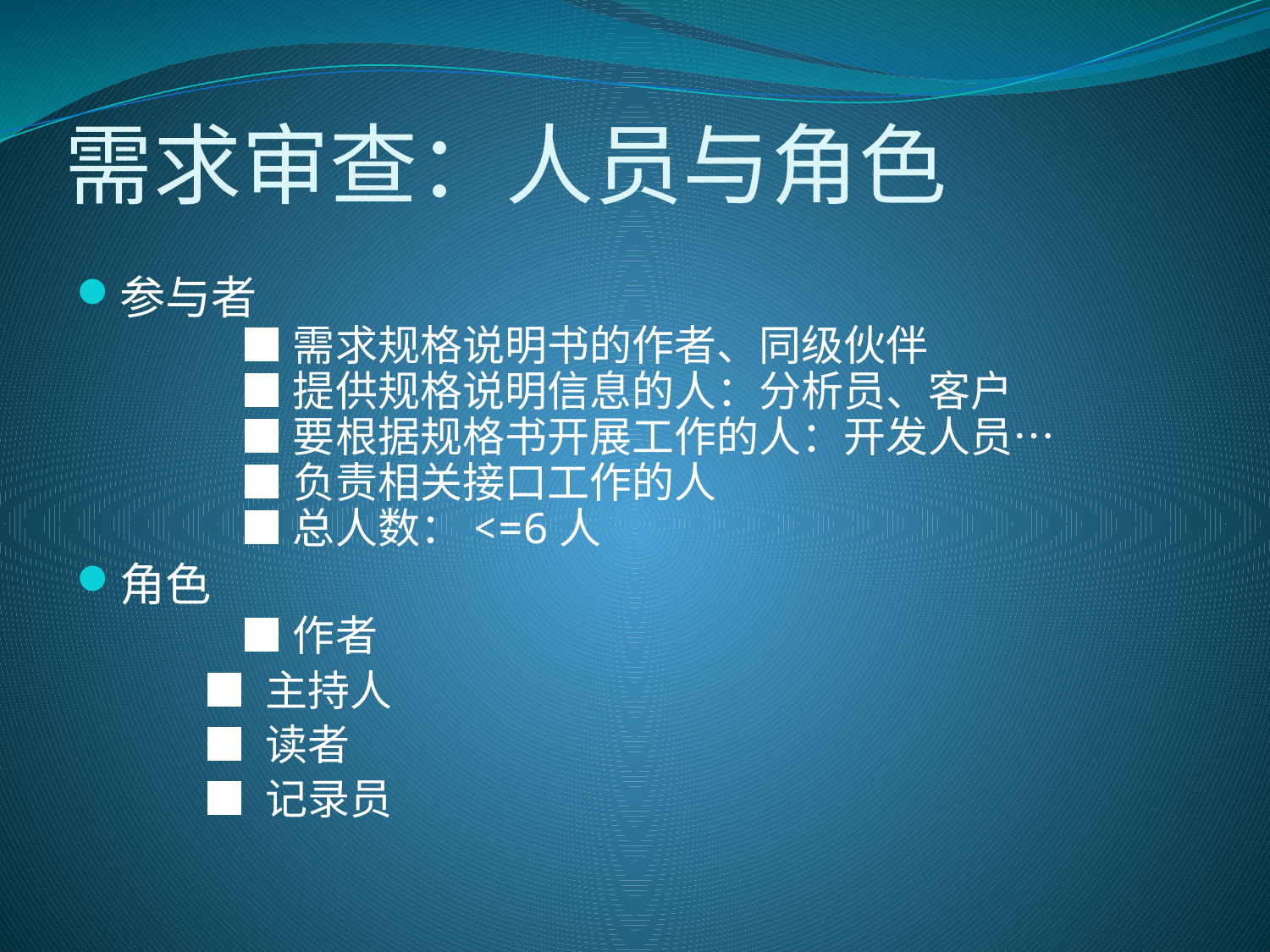

# 需求审查：人员与角色
参与者
	■ 需求规格说明书的作者、同级伙伴
	■ 提供规格说明信息的人：分析员、客户
	■ 要根据规格书开展工作的人：开发人员…
	■ 负责相关接口工作的人
	■ 总人数：<=6人
角色
	■ 作者
■ 主持人
■ 读者
■ 记录员